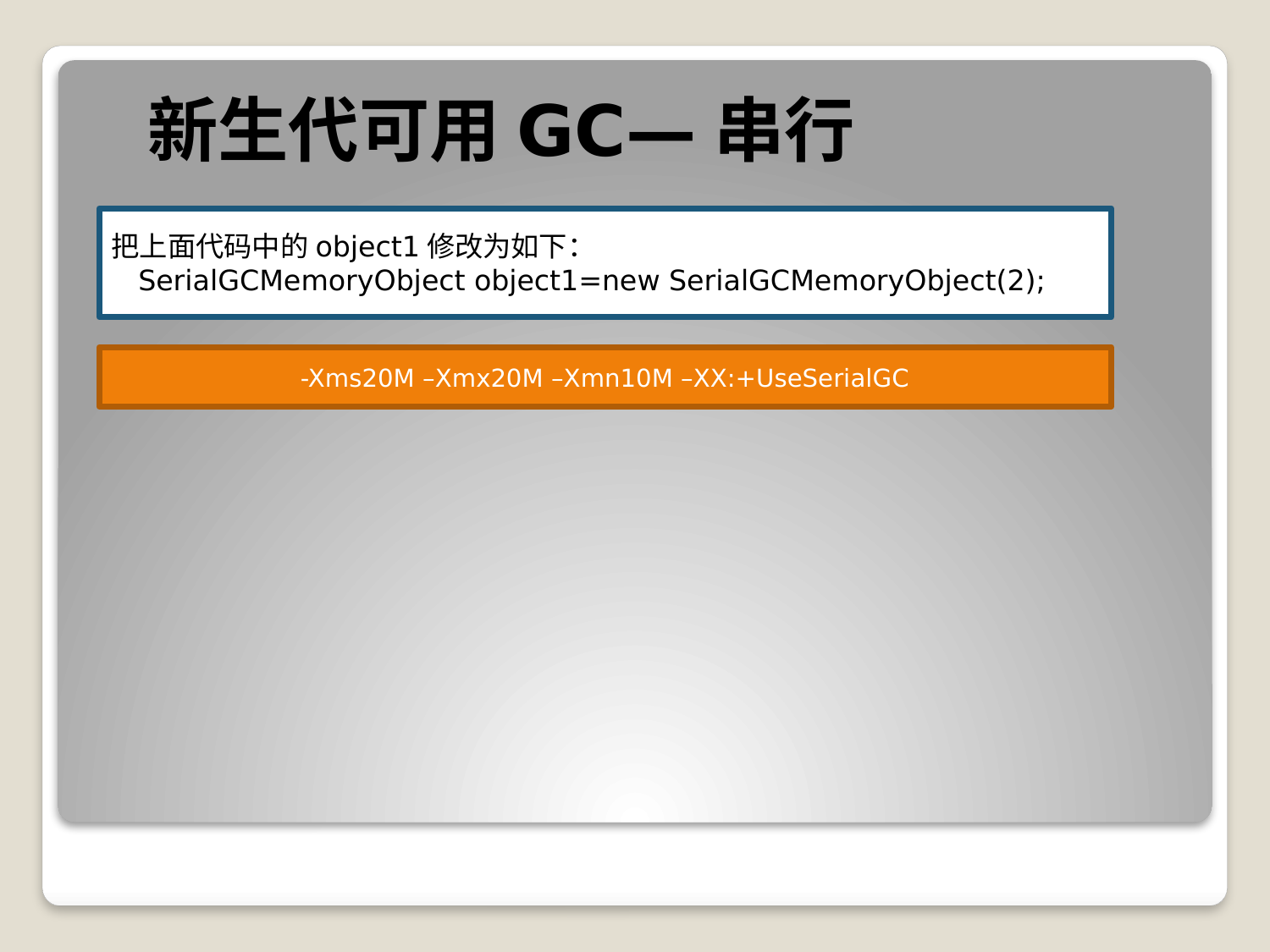

新生代可用GC—串行
把上面代码中的object1修改为如下：
   SerialGCMemoryObject object1=new SerialGCMemoryObject(2);
-Xms20M –Xmx20M –Xmn10M –XX:+UseSerialGC